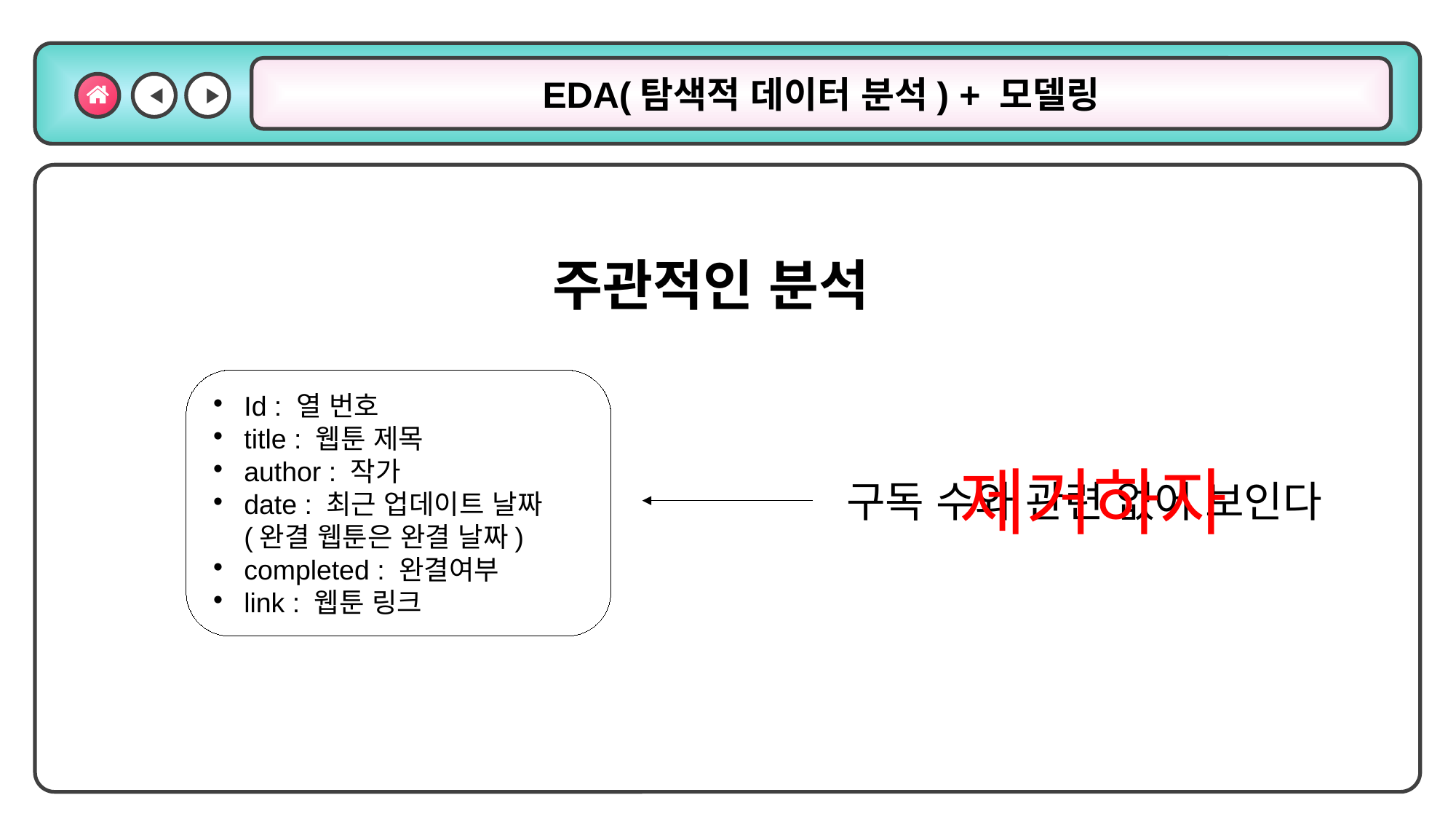

◀
▶

EDA(탐색적 데이터 분석) + 모델링

주관적인 분석

Id : 열 번호
title : 웹툰 제목
author : 작가
date : 최근 업데이트 날짜(완결 웹툰은 완결 날짜)
completed : 완결여부
link : 웹툰 링크
제거하자
구독 수와 관련 없어 보인다